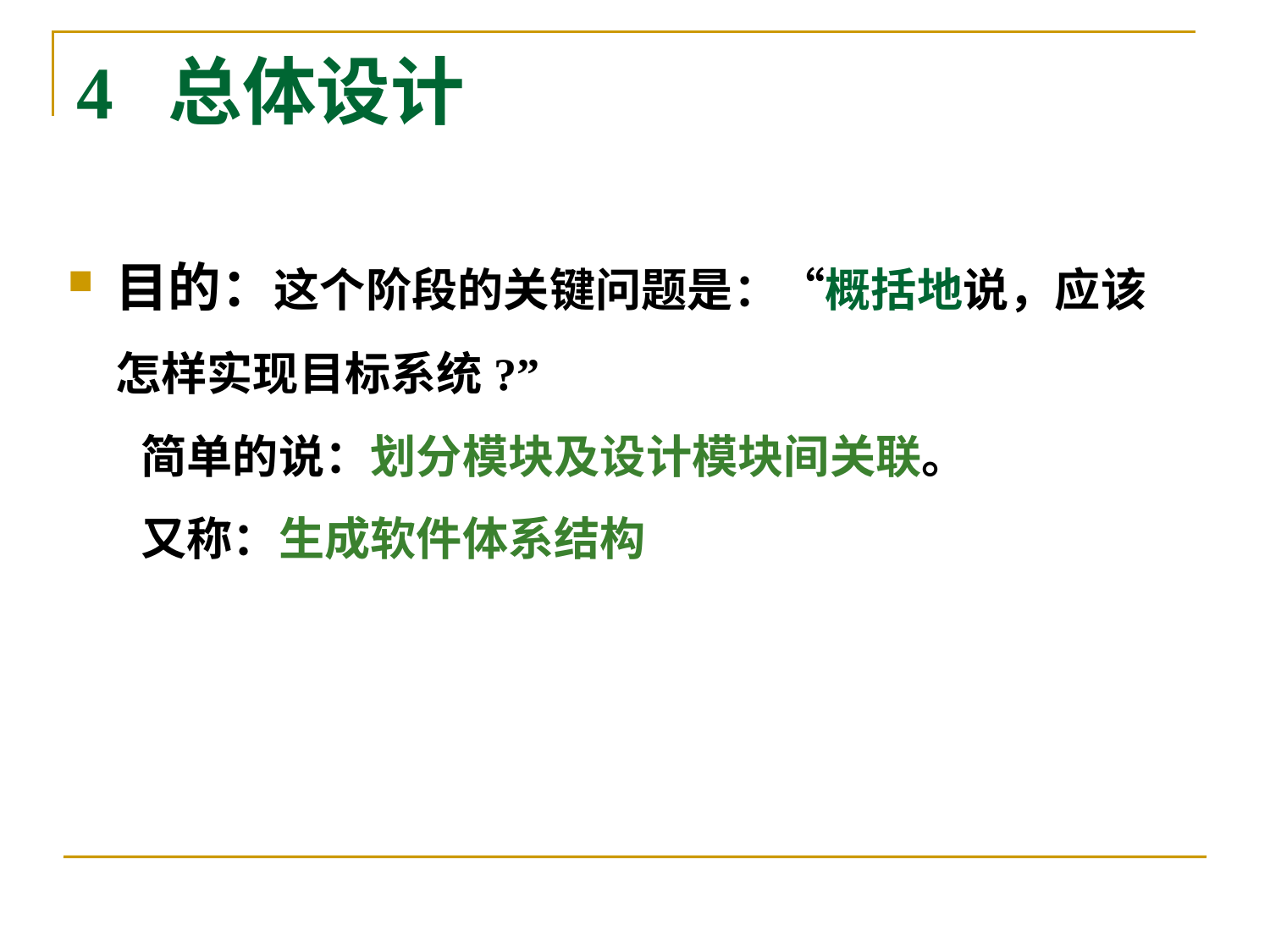

4  总体设计
目的：这个阶段的关键问题是：“概括地说，应该怎样实现目标系统?”
      简单的说：划分模块及设计模块间关联。
      又称：生成软件体系结构